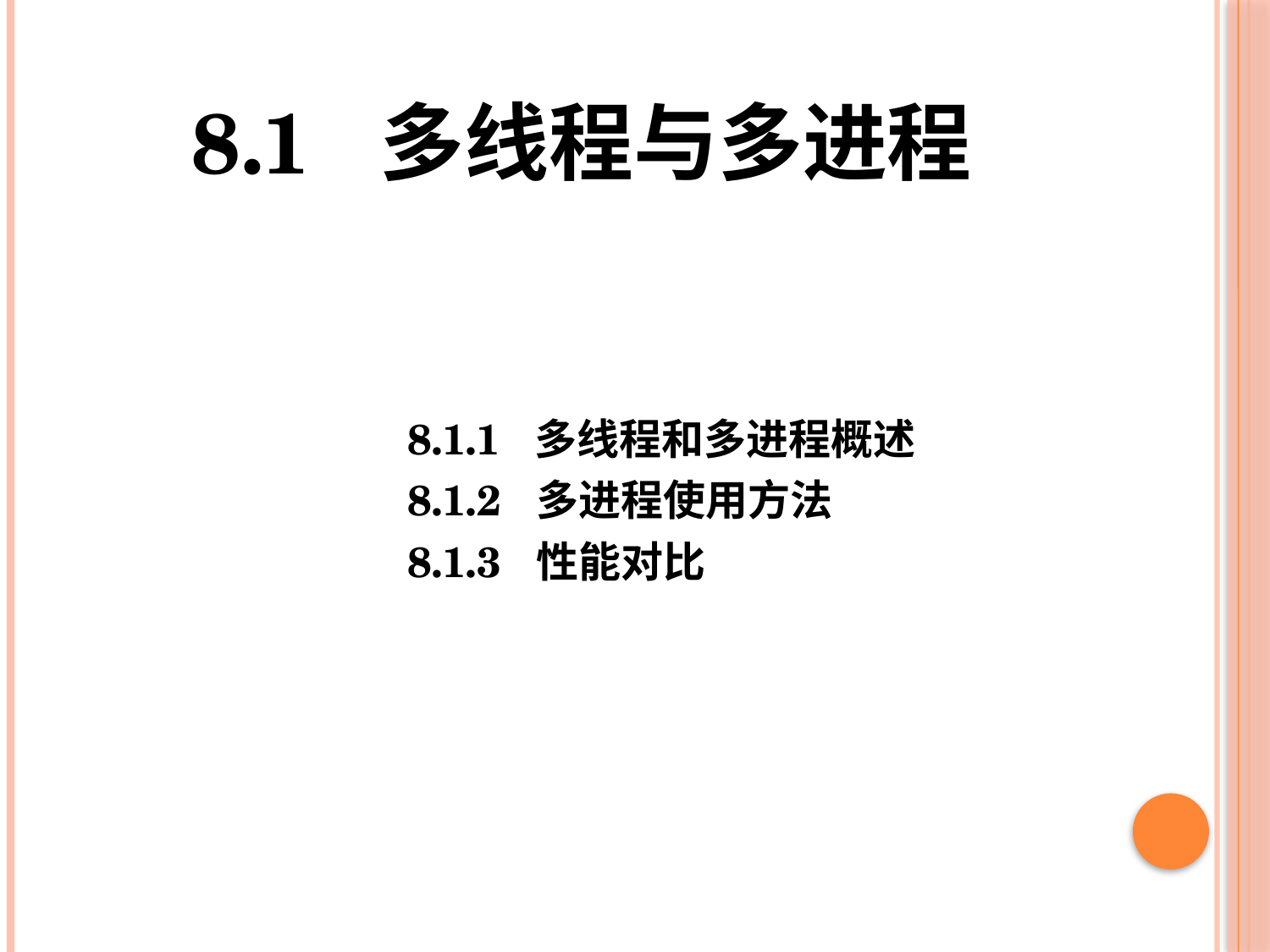

# 8.1  多线程与多进程
8.1.1  多线程和多进程概述
8.1.2  多进程使用方法
8.1.3  性能对比